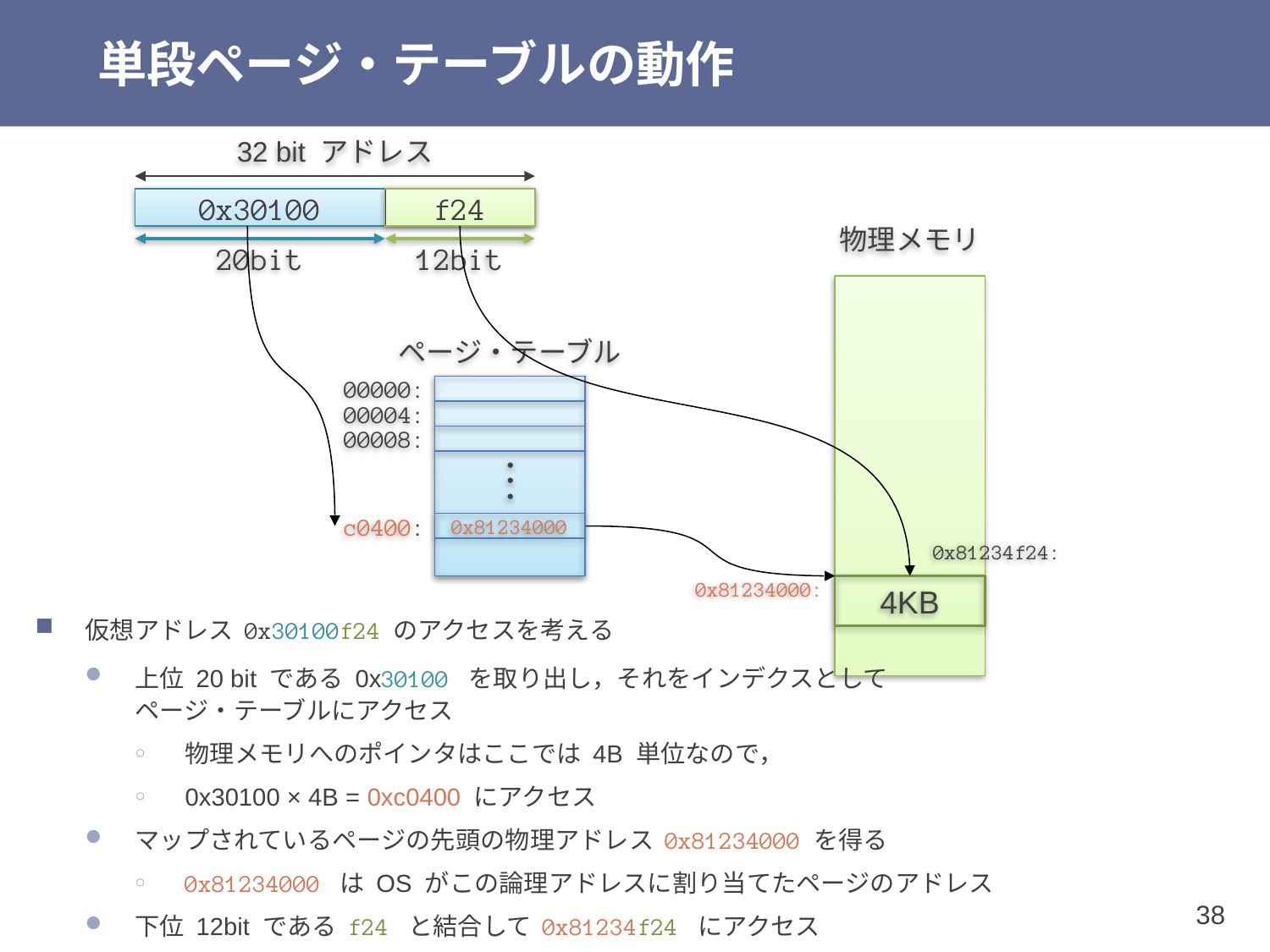

# 単段ページ・テーブルの動作
32 bit アドレス
   0x30100
f24
物理メモリ
20bit
12bit

ページ・テーブル
00000:

00004:

00008:

･･･
c0400:
0x81234000
0x81234f24:
0x81234000:
4KB
仮想アドレス 0x30100f24 のアクセスを考える
上位 20 bit である 0x30100 を取り出し，それをインデクスとして
ページ・テーブルにアクセス
物理メモリへのポインタはここでは 4B 単位なので，
0x30100 × 4B = 0xc0400 にアクセス
マップされているページの先頭の物理アドレス 0x81234000 を得る
0x81234000 は OS がこの論理アドレスに割り当てたページのアドレス
下位 12bit である f24 と結合して 0x81234f24 にアクセス